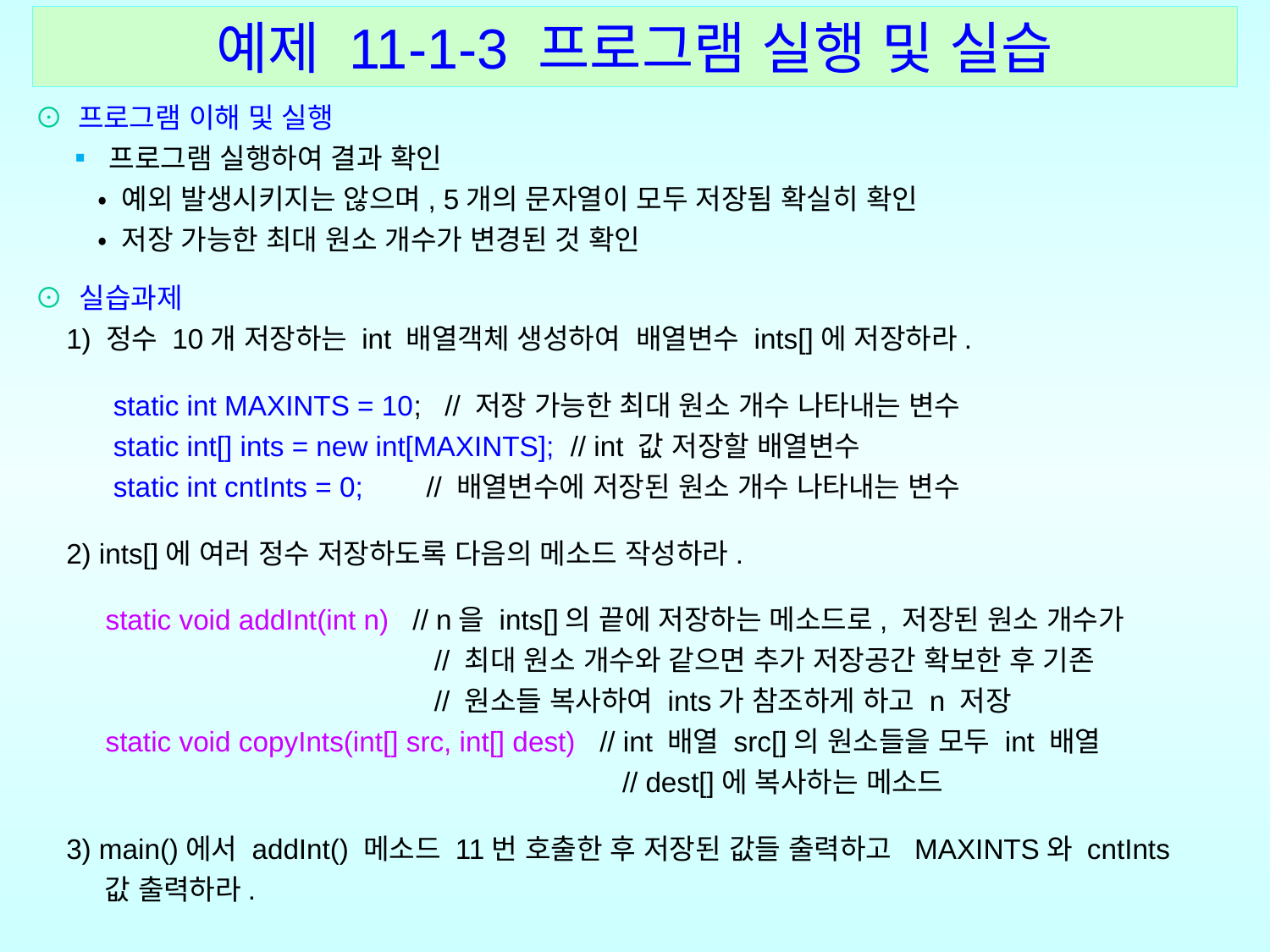

예제 11-1-3 프로그램 실행 및 실습
⊙ 프로그램 이해 및 실행
    ▪ 프로그램 실행하여 결과 확인
        • 예외 발생시키지는 않으며, 5개의 문자열이 모두 저장됨 확실히 확인
        • 저장 가능한 최대 원소 개수가 변경된 것 확인

⊙ 실습과제
    1) 정수 10개 저장하는 int 배열객체 생성하여  배열변수 ints[]에 저장하라.

          static int MAXINTS = 10;   // 저장 가능한 최대 원소 개수 나타내는 변수
          static int[] ints = new int[MAXINTS];  // int 값 저장할 배열변수
          static int cntInts = 0;        // 배열변수에 저장된 원소 개수 나타내는 변수

    2) ints[]에 여러 정수 저장하도록 다음의 메소드 작성하라.

         static void addInt(int n)   // n을 ints[]의 끝에 저장하는 메소드로, 저장된 원소 개수가
                                                   // 최대 원소 개수와 같으면 추가 저장공간 확보한 후 기존
                                                   // 원소들 복사하여 ints가 참조하게 하고 n 저장
         static void copyInts(int[] src, int[] dest)   // int 배열 src[]의 원소들을 모두 int 배열
                                                                           // dest[]에 복사하는 메소드

    3) main()에서 addInt() 메소드 11번 호출한 후 저장된 값들 출력하고  MAXINTS와 cntInts
        값 출력하라.